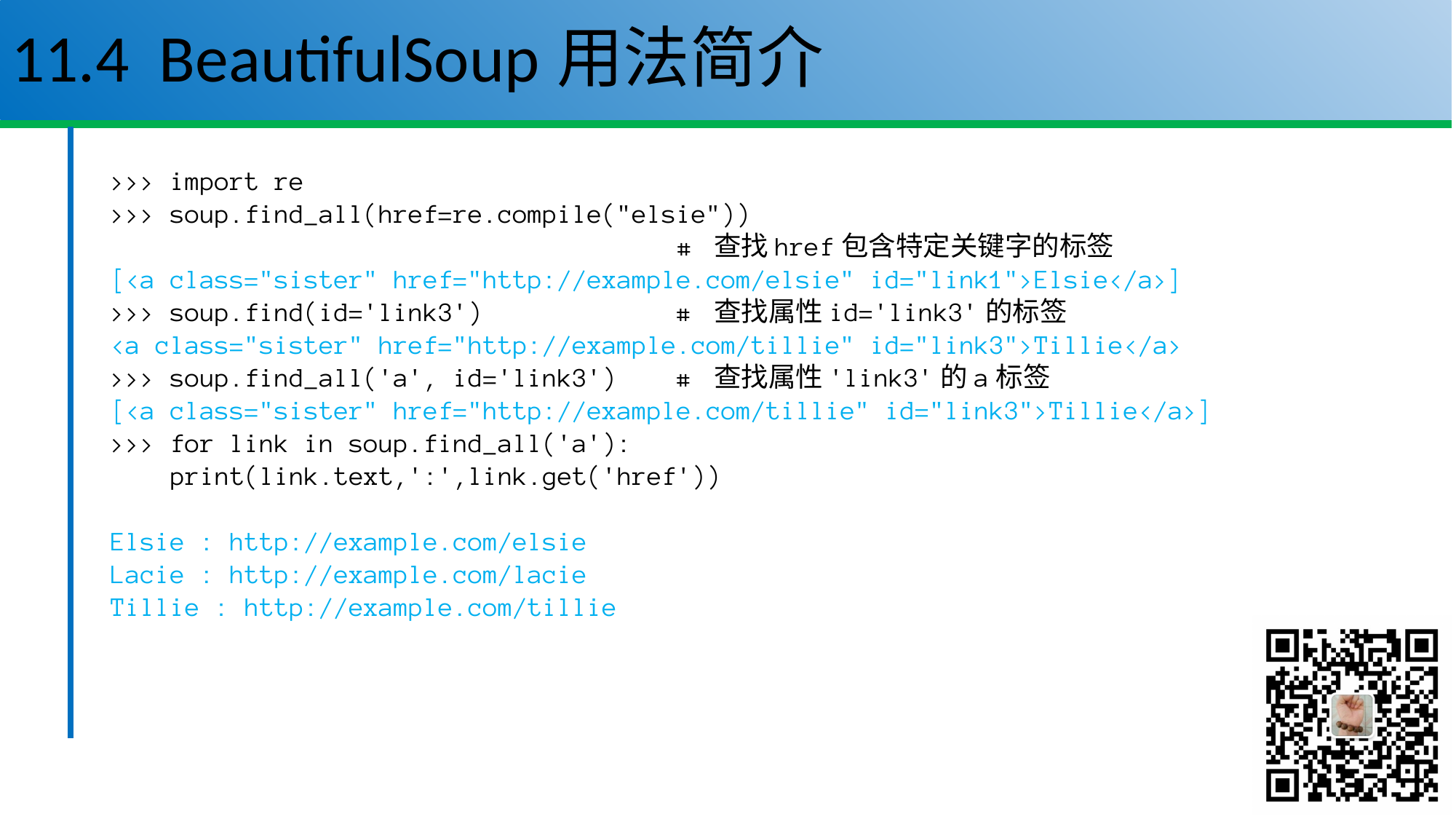

# 11.4  BeautifulSoup用法简介
>>> import re
>>> soup.find_all(href=re.compile("elsie"))
                                      # 查找href包含特定关键字的标签
[<a class="sister" href="http://example.com/elsie" id="link1">Elsie</a>]
>>> soup.find(id='link3')             # 查找属性id='link3'的标签
<a class="sister" href="http://example.com/tillie" id="link3">Tillie</a>
>>> soup.find_all('a', id='link3')    # 查找属性'link3'的a标签
[<a class="sister" href="http://example.com/tillie" id="link3">Tillie</a>]
>>> for link in soup.find_all('a'):
    print(link.text,':',link.get('href'))

Elsie : http://example.com/elsie
Lacie : http://example.com/lacie
Tillie : http://example.com/tillie
54